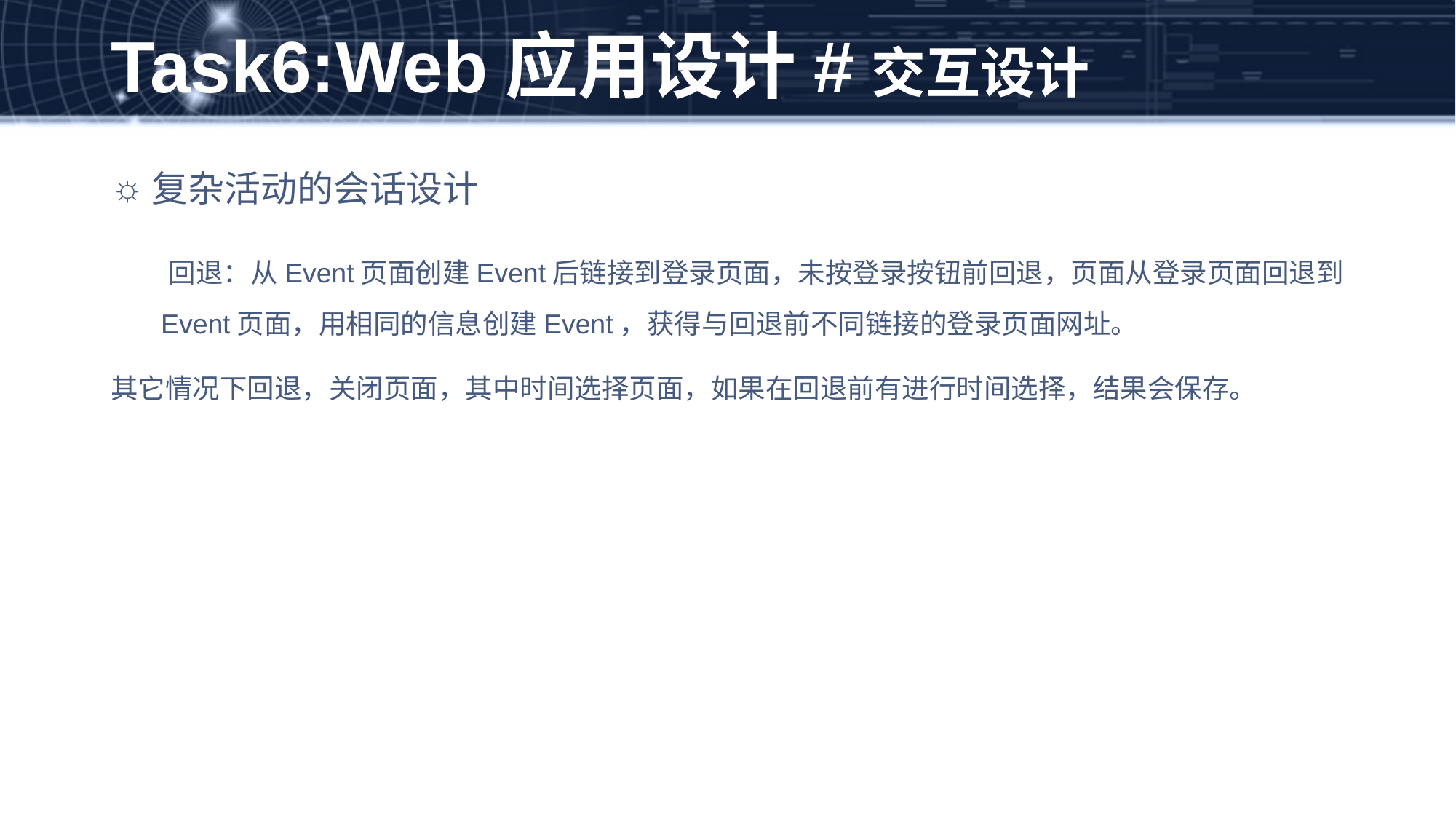

# Task6:Web应用设计#交互设计
复杂活动的会话设计
      回退：从Event页面创建Event后链接到登录页面，未按登录按钮前回退，页面从登录页面回退到        Event页面，用相同的信息创建Event，获得与回退前不同链接的登录页面网址。
其它情况下回退，关闭页面，其中时间选择页面，如果在回退前有进行时间选择，结果会保存。